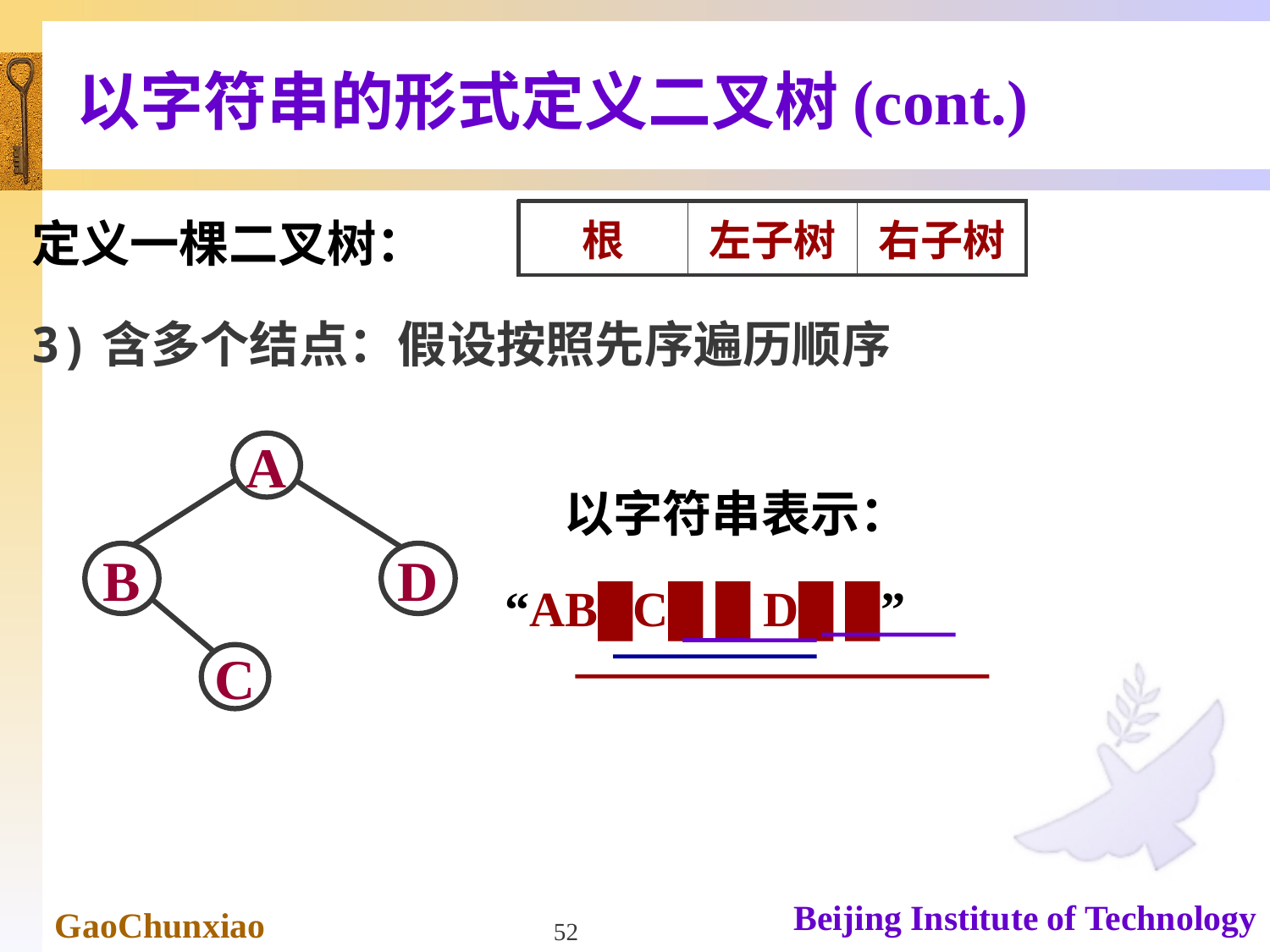

# 以字符串的形式定义二叉树(cont.)
| 根 | 左子树 | 右子树 |
| --- | --- | --- |
定义一棵二叉树：
3)含多个结点：假设按照先序遍历顺序
A

B
D

C
以字符串表示：
“AB█C█ █ D█ █”

52